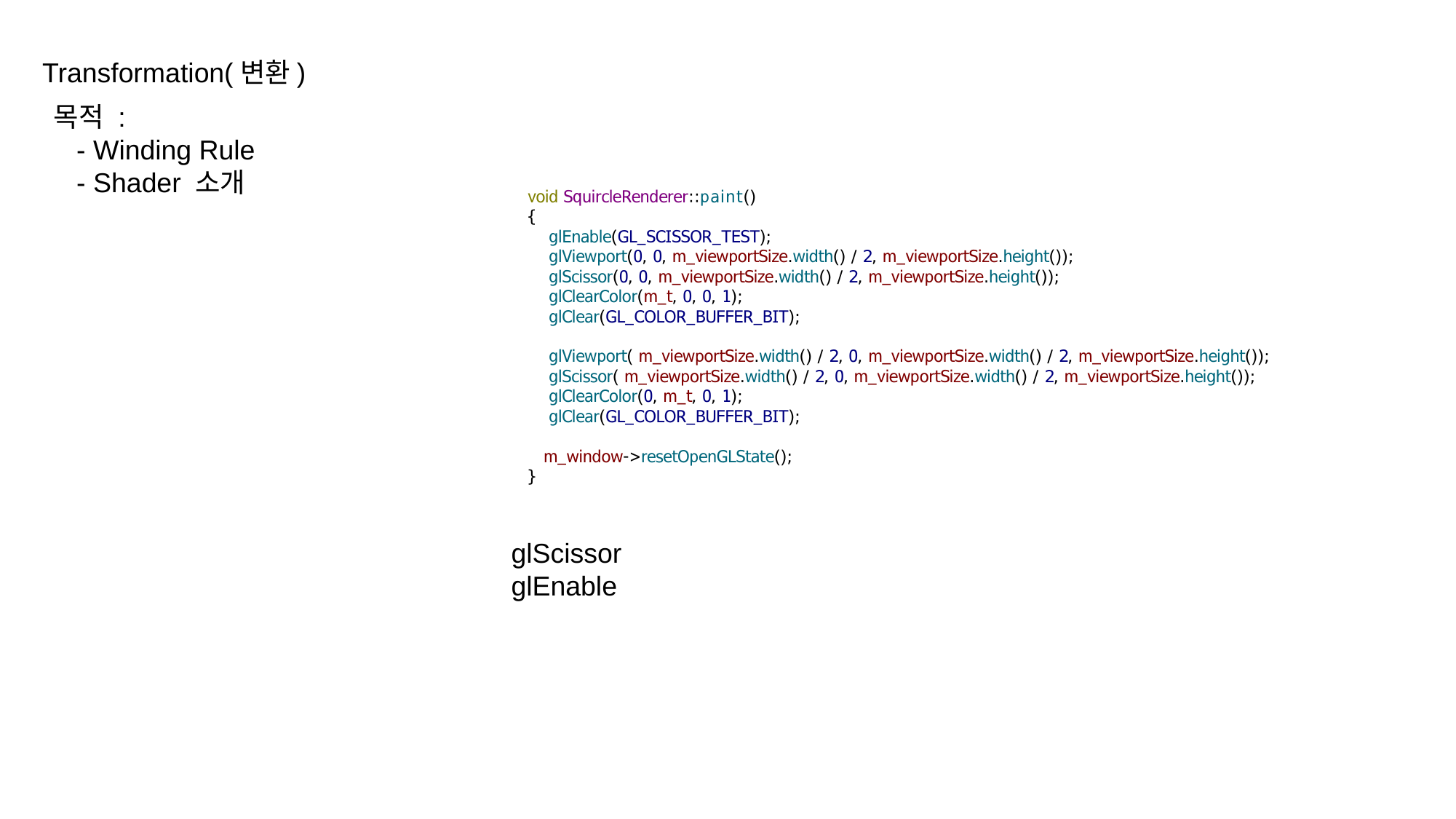

Transformation(변환)
목적 :
   - Winding Rule
   - Shader 소개
void SquircleRenderer::paint()
{
    glEnable(GL_SCISSOR_TEST);
    glViewport(0, 0, m_viewportSize.width() / 2, m_viewportSize.height());
    glScissor(0, 0, m_viewportSize.width() / 2, m_viewportSize.height());
    glClearColor(m_t, 0, 0, 1);
    glClear(GL_COLOR_BUFFER_BIT);
    glViewport( m_viewportSize.width() / 2, 0, m_viewportSize.width() / 2, m_viewportSize.height());
    glScissor( m_viewportSize.width() / 2, 0, m_viewportSize.width() / 2, m_viewportSize.height());
    glClearColor(0, m_t, 0, 1);
    glClear(GL_COLOR_BUFFER_BIT);
   m_window->resetOpenGLState();
}
glScissor
glEnable